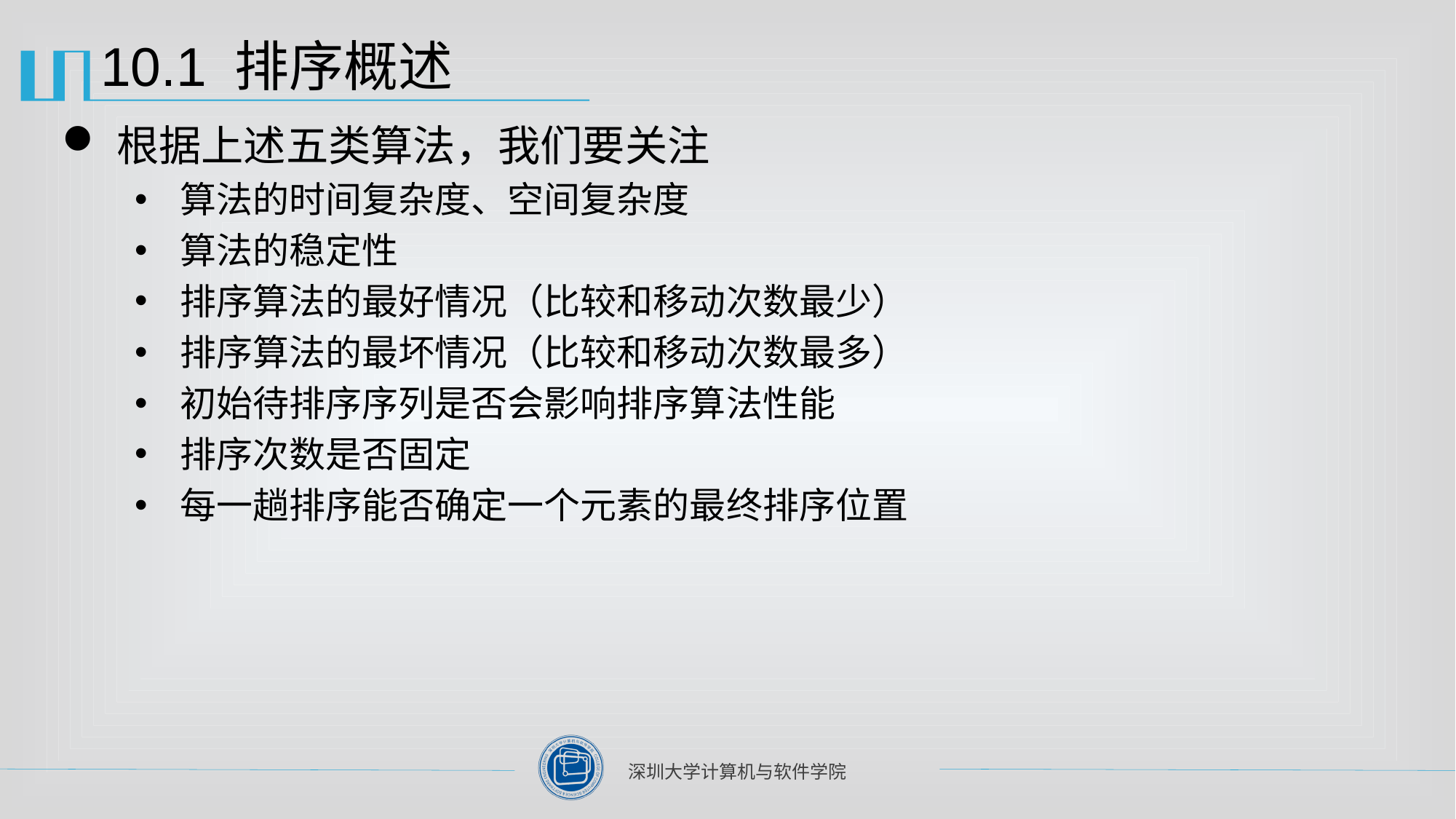

# 10.1 排序概述
根据上述五类算法，我们要关注
算法的时间复杂度、空间复杂度
算法的稳定性
排序算法的最好情况（比较和移动次数最少）
排序算法的最坏情况（比较和移动次数最多）
初始待排序序列是否会影响排序算法性能
排序次数是否固定
每一趟排序能否确定一个元素的最终排序位置

8